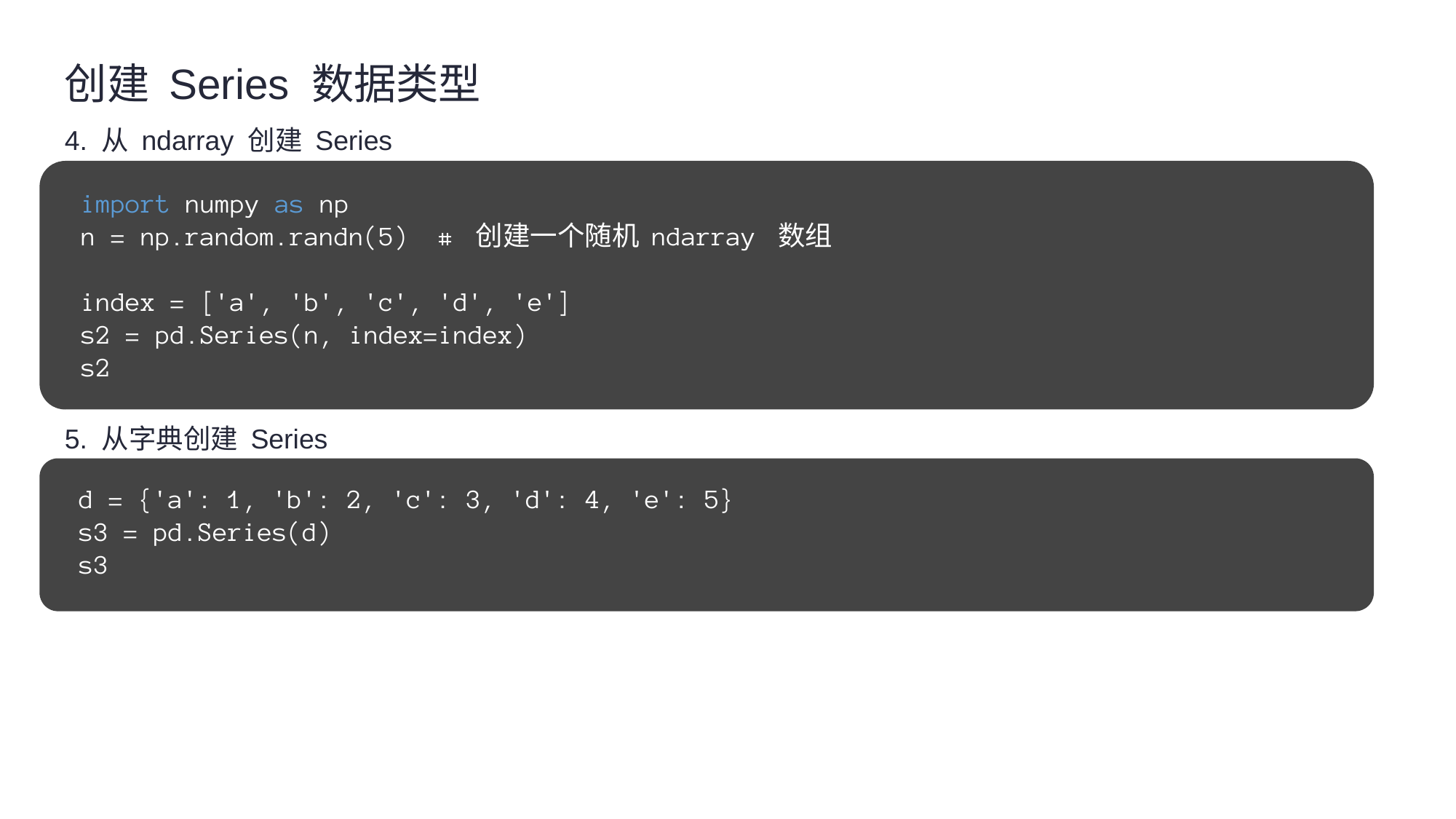

创建 Series 数据类型
4. 从 ndarray 创建 Series
import numpy as np
n = np.random.randn(5)  # 创建一个随机 ndarray 数组

index = ['a', 'b', 'c', 'd', 'e']
s2 = pd.Series(n, index=index)
s2
5. 从字典创建 Series
d = {'a': 1, 'b': 2, 'c': 3, 'd': 4, 'e': 5}
s3 = pd.Series(d)
s3